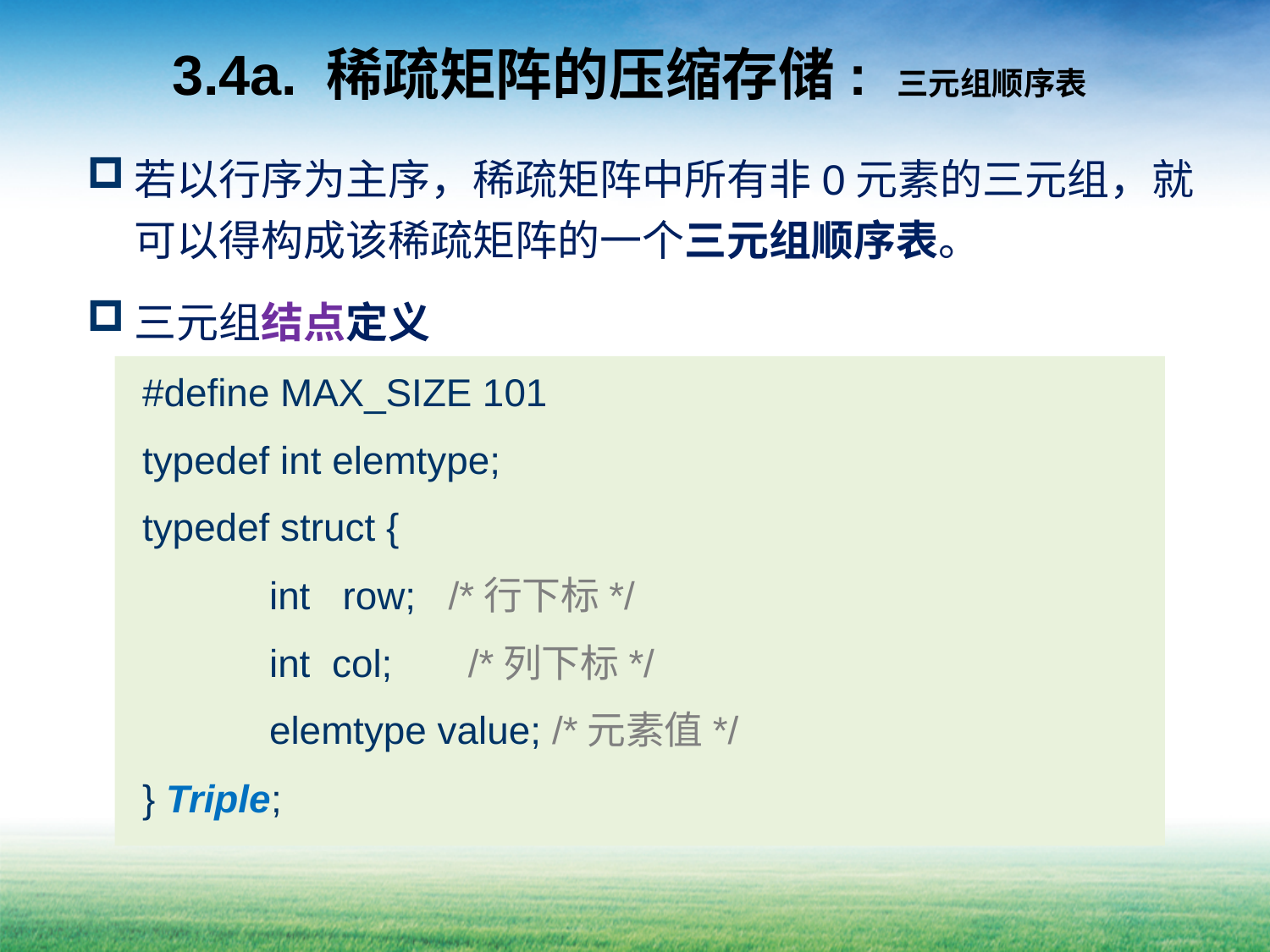

# 3.4a. 稀疏矩阵的压缩存储: 三元组顺序表
若以行序为主序，稀疏矩阵中所有非0元素的三元组，就可以得构成该稀疏矩阵的一个三元组顺序表。
三元组结点定义
#define MAX_SIZE 101
typedef int elemtype;
typedef struct {
	int   row;   /*行下标*/
	int  col;       /*列下标*/
	elemtype value; /*元素值*/
} Triple;